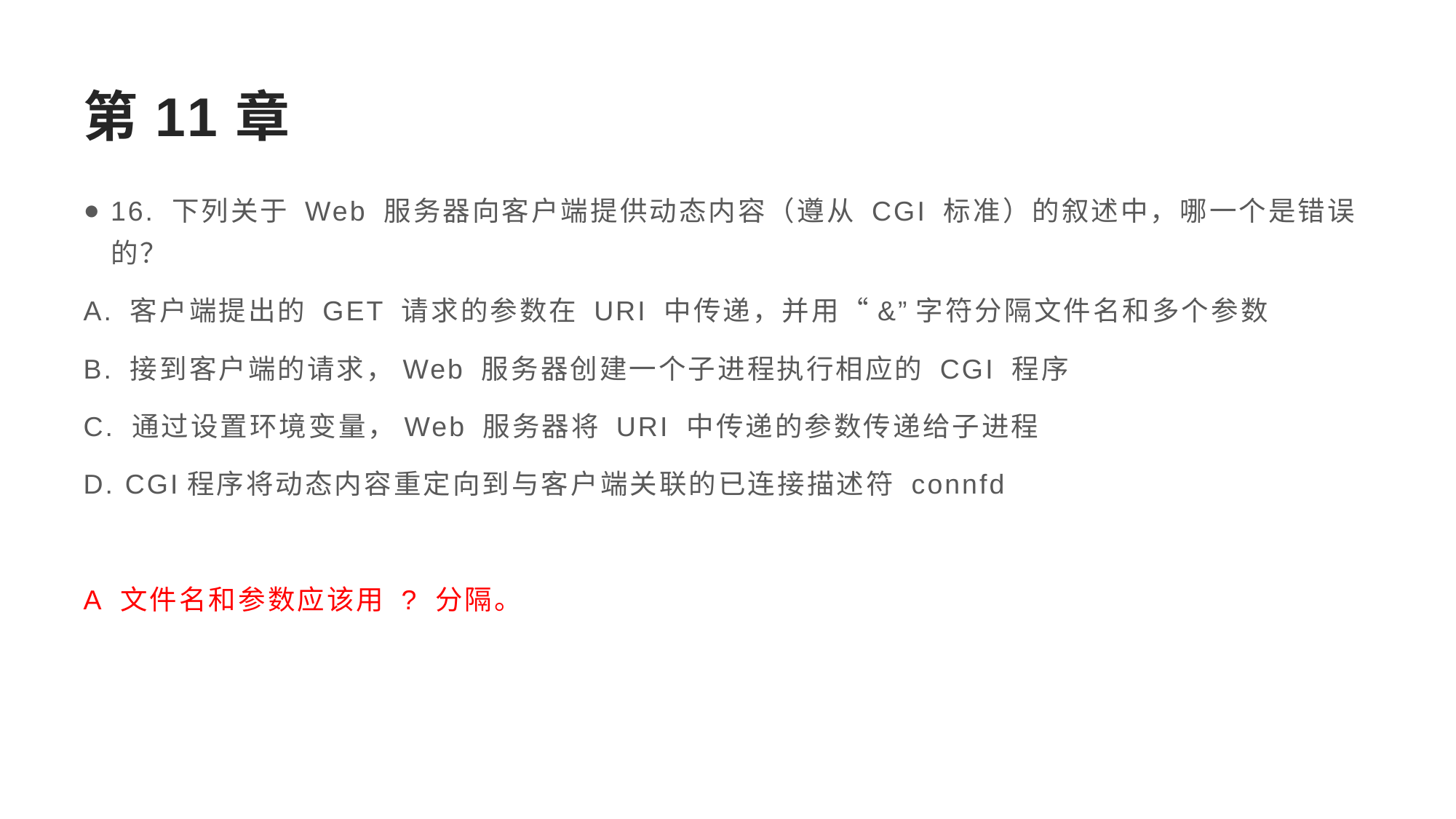

# 第11章
16. 下列关于 Web 服务器向客户端提供动态内容（遵从 CGI 标准）的叙述中，哪一个是错误的？
A. 客户端提出的 GET 请求的参数在 URI 中传递，并用“&”字符分隔文件名和多个参数
B. 接到客户端的请求，Web 服务器创建一个子进程执行相应的 CGI 程序
C. 通过设置环境变量，Web 服务器将 URI 中传递的参数传递给子进程
D. CGI程序将动态内容重定向到与客户端关联的已连接描述符 connfd

A 文件名和参数应该用 ? 分隔。